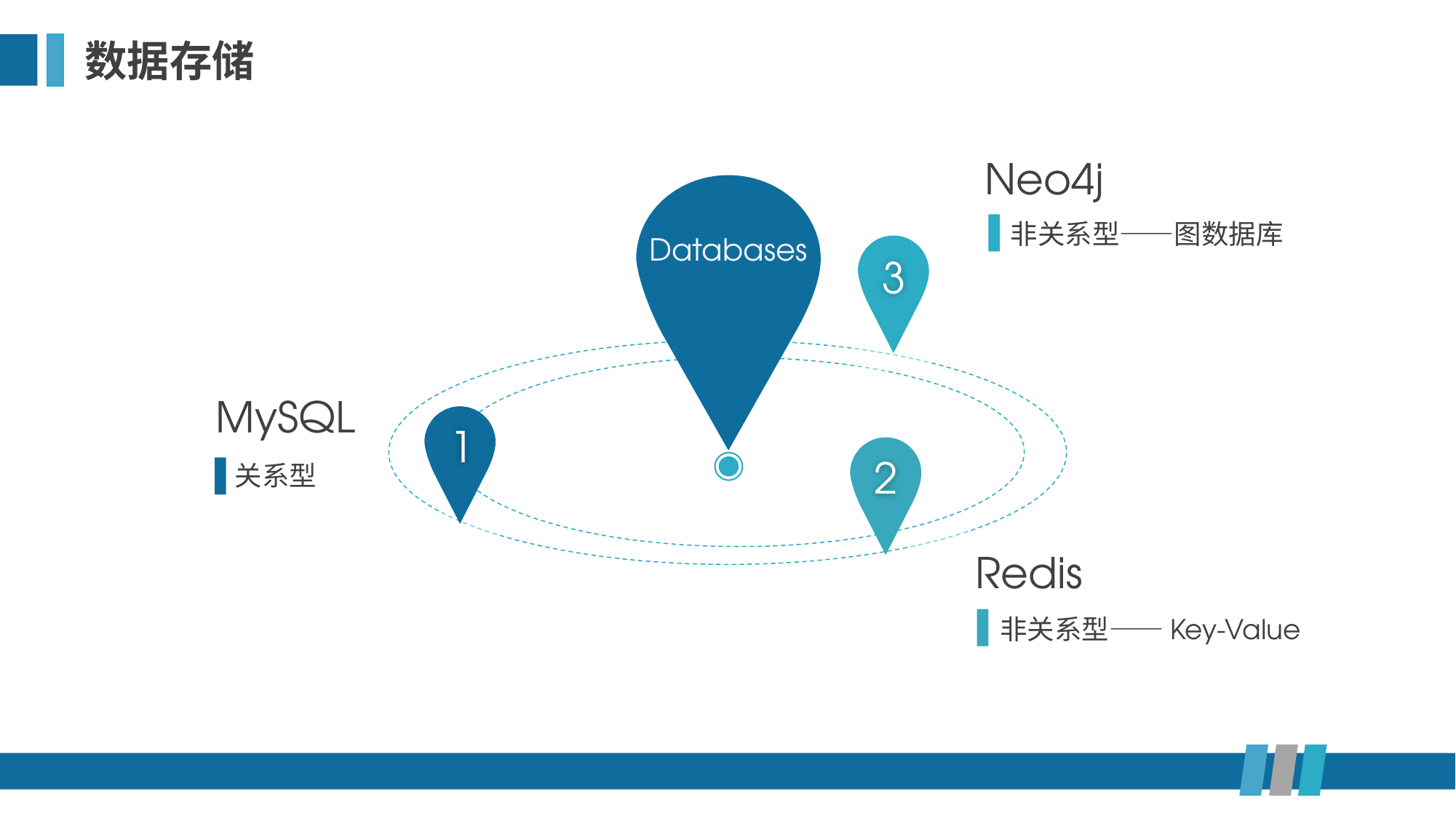

数据存储

Neo4j
非关系型——图数据库

Databases

3

1

2

MySQL
关系型

Redis
非关系型——Key-Value